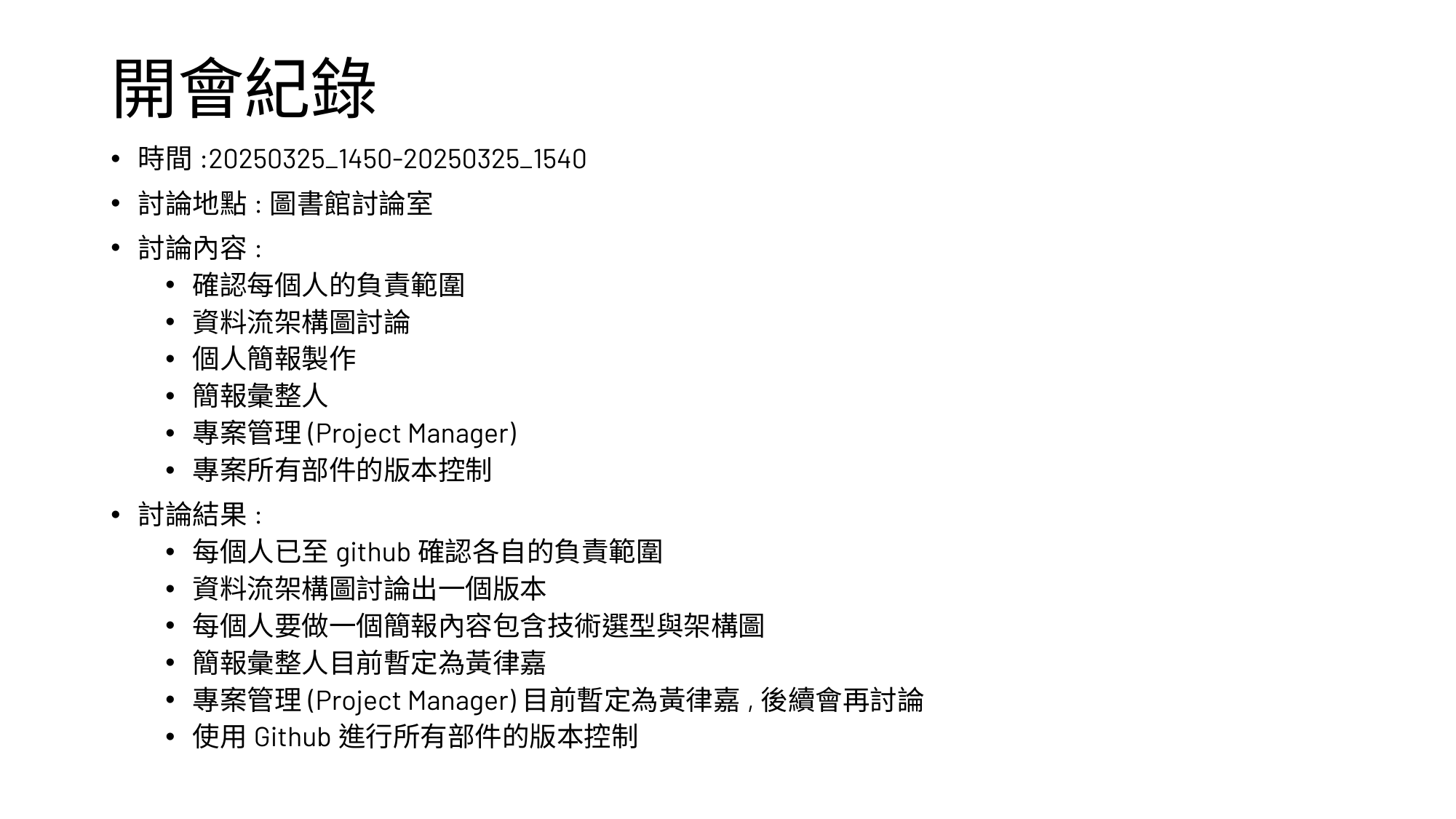

# 開會紀錄
時間:20250325_1450-20250325_1540
討論地點:圖書館討論室
討論內容:
確認每個人的負責範圍
資料流架構圖討論
個人簡報製作
簡報彙整人
專案管理(Project Manager)
專案所有部件的版本控制
討論結果:
每個人已至github確認各自的負責範圍
資料流架構圖討論出一個版本
每個人要做一個簡報內容包含技術選型與架構圖
簡報彙整人目前暫定為黃律嘉
專案管理(Project Manager)目前暫定為黃律嘉,後續會再討論
使用Github進行所有部件的版本控制